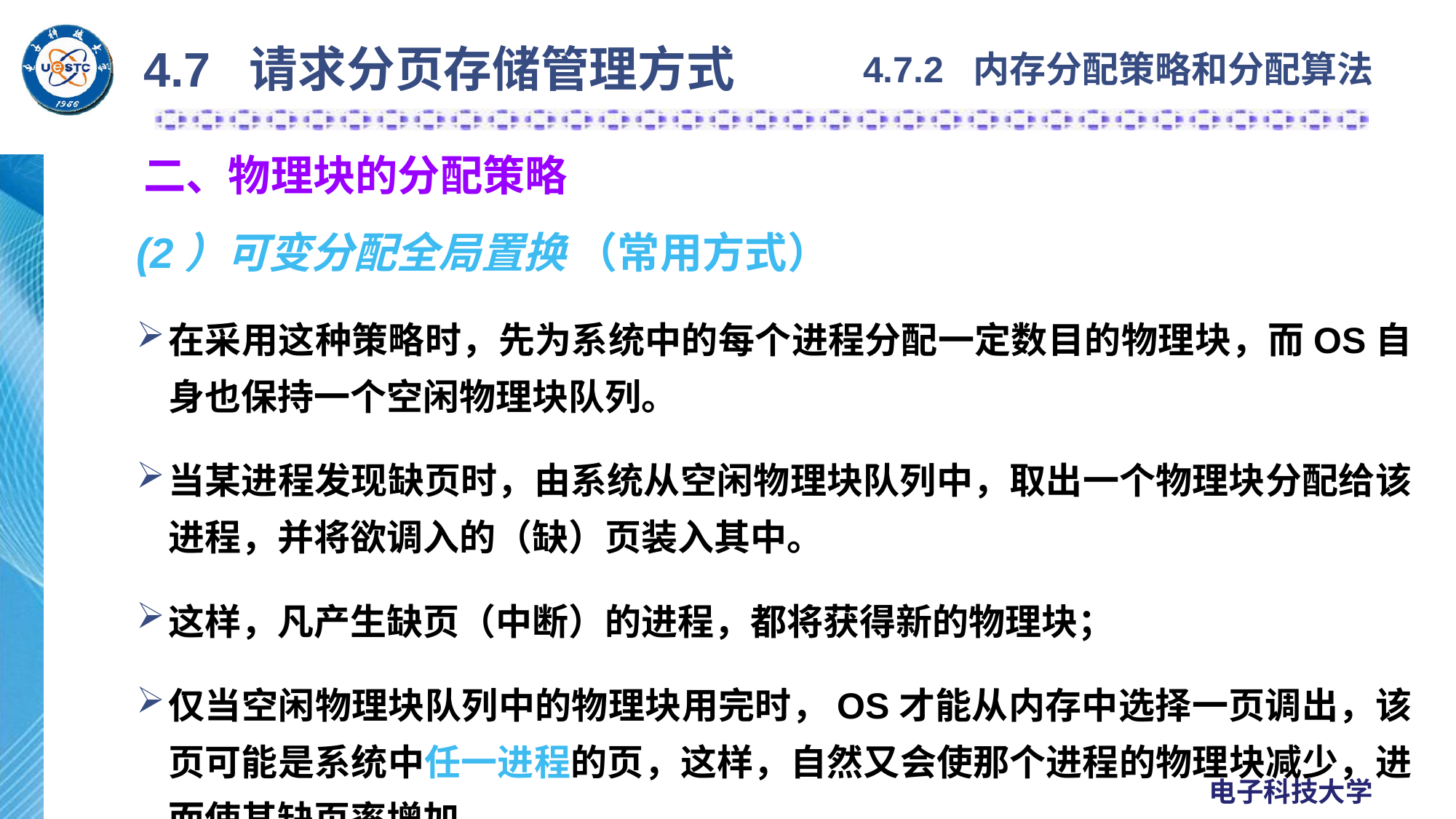

4.7  请求分页存储管理方式
4.7.2  内存分配策略和分配算法
二、物理块的分配策略
# (2）可变分配全局置换 （常用方式）
在采用这种策略时，先为系统中的每个进程分配一定数目的物理块，而OS自身也保持一个空闲物理块队列。
当某进程发现缺页时，由系统从空闲物理块队列中，取出一个物理块分配给该进程，并将欲调入的（缺）页装入其中。
这样，凡产生缺页（中断）的进程，都将获得新的物理块；
仅当空闲物理块队列中的物理块用完时，OS才能从内存中选择一页调出，该页可能是系统中任一进程的页，这样，自然又会使那个进程的物理块减少，进而使其缺页率增加。